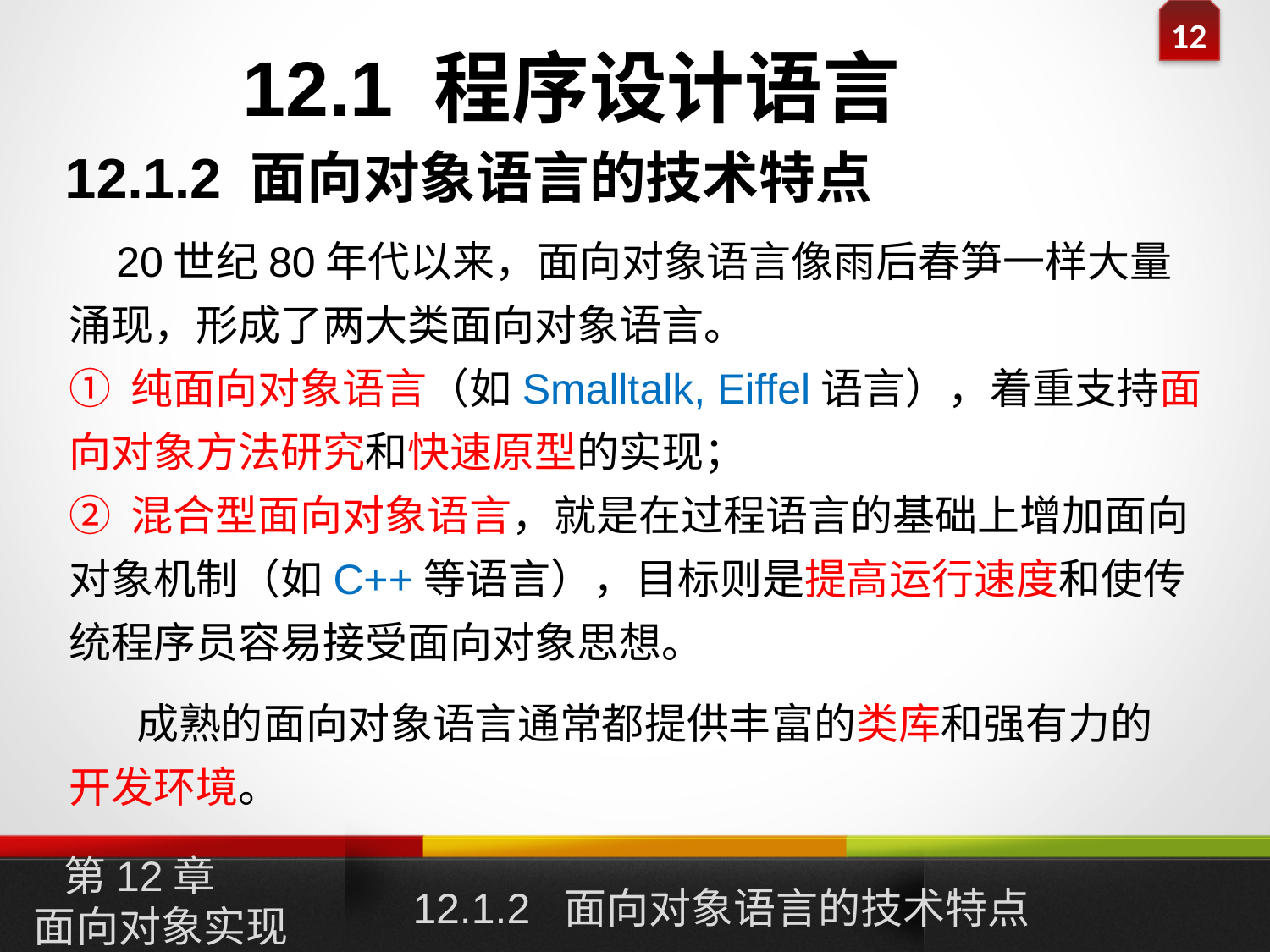

12.1 程序设计语言
12.1.2 面向对象语言的技术特点
    20世纪80年代以来，面向对象语言像雨后春笋一样大量涌现，形成了两大类面向对象语言。
① 纯面向对象语言（如Smalltalk, Eiffel语言），着重支持面向对象方法研究和快速原型的实现；
② 混合型面向对象语言，就是在过程语言的基础上增加面向对象机制（如C++等语言），目标则是提高运行速度和使传统程序员容易接受面向对象思想。
      成熟的面向对象语言通常都提供丰富的类库和强有力的开发环境。
12.1.2  面向对象语言的技术特点